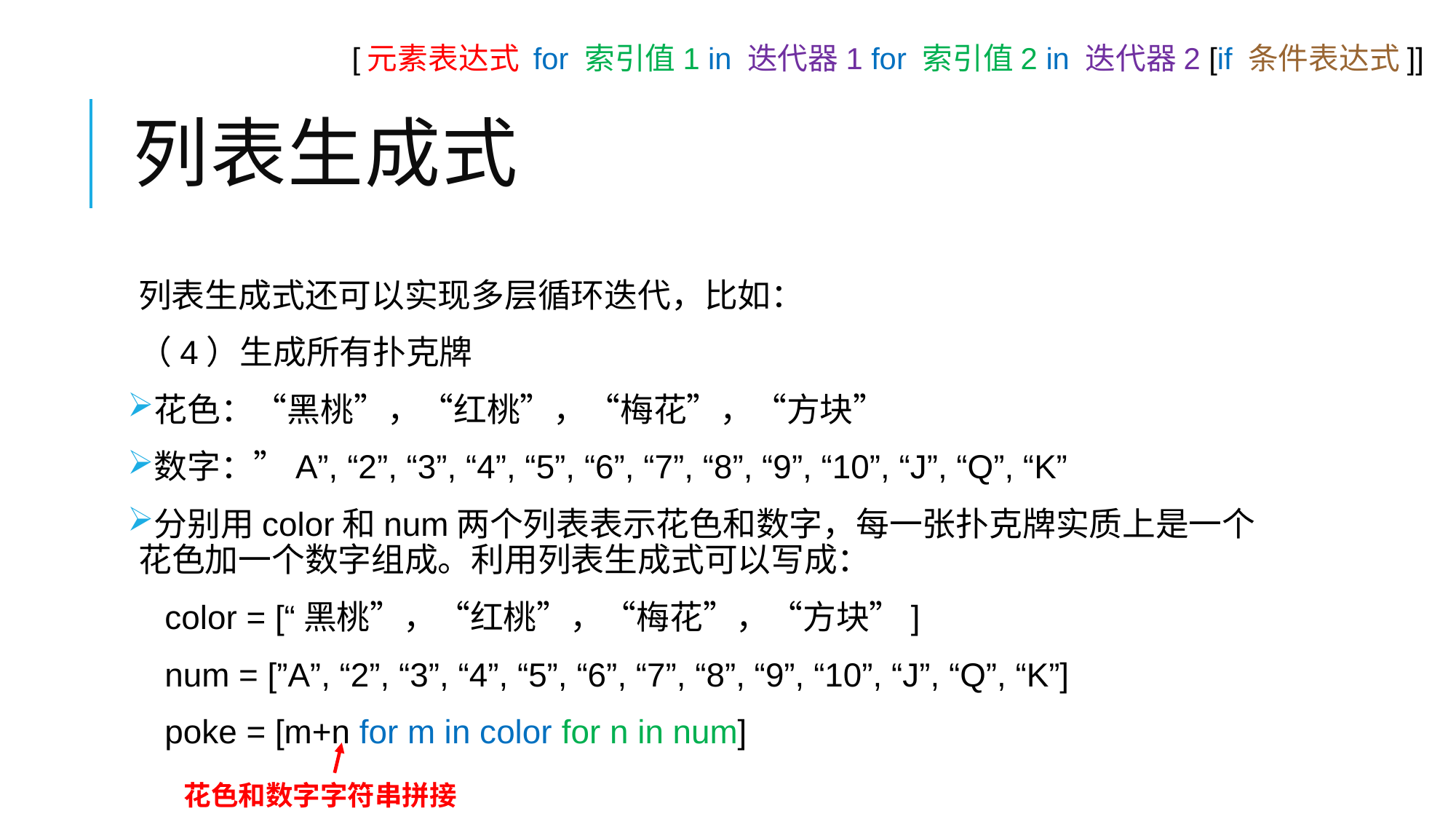

[元素表达式 for 索引值1 in 迭代器1 for 索引值2 in 迭代器2 [if 条件表达式]]
# 列表生成式
列表生成式还可以实现多层循环迭代，比如：
（4）生成所有扑克牌
花色：“黑桃”，“红桃”，“梅花”，“方块”
数字：”A”, “2”, “3”, “4”, “5”, “6”, “7”, “8”, “9”, “10”, “J”, “Q”, “K”
分别用color和num两个列表表示花色和数字，每一张扑克牌实质上是一个花色加一个数字组成。利用列表生成式可以写成：
    color = [“黑桃”，“红桃”，“梅花”，“方块”]
    num = [”A”, “2”, “3”, “4”, “5”, “6”, “7”, “8”, “9”, “10”, “J”, “Q”, “K”]
    poke = [m+n for m in color for n in num]
花色和数字字符串拼接